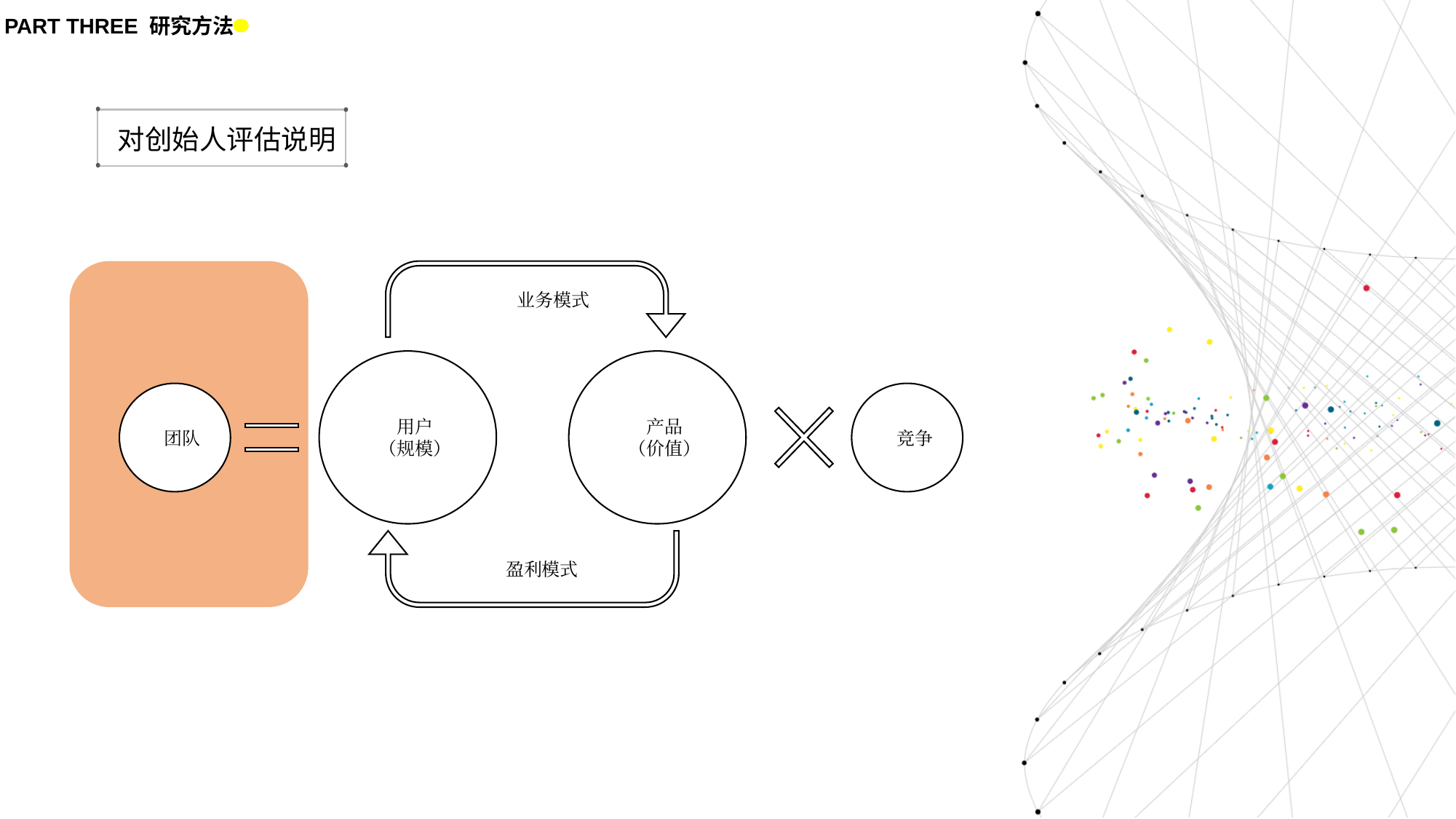

PART THREE 研究方法

对创始人评估说明

业务模式
用户
（规模）
产品
（价值）
团队
竞争

盈利模式